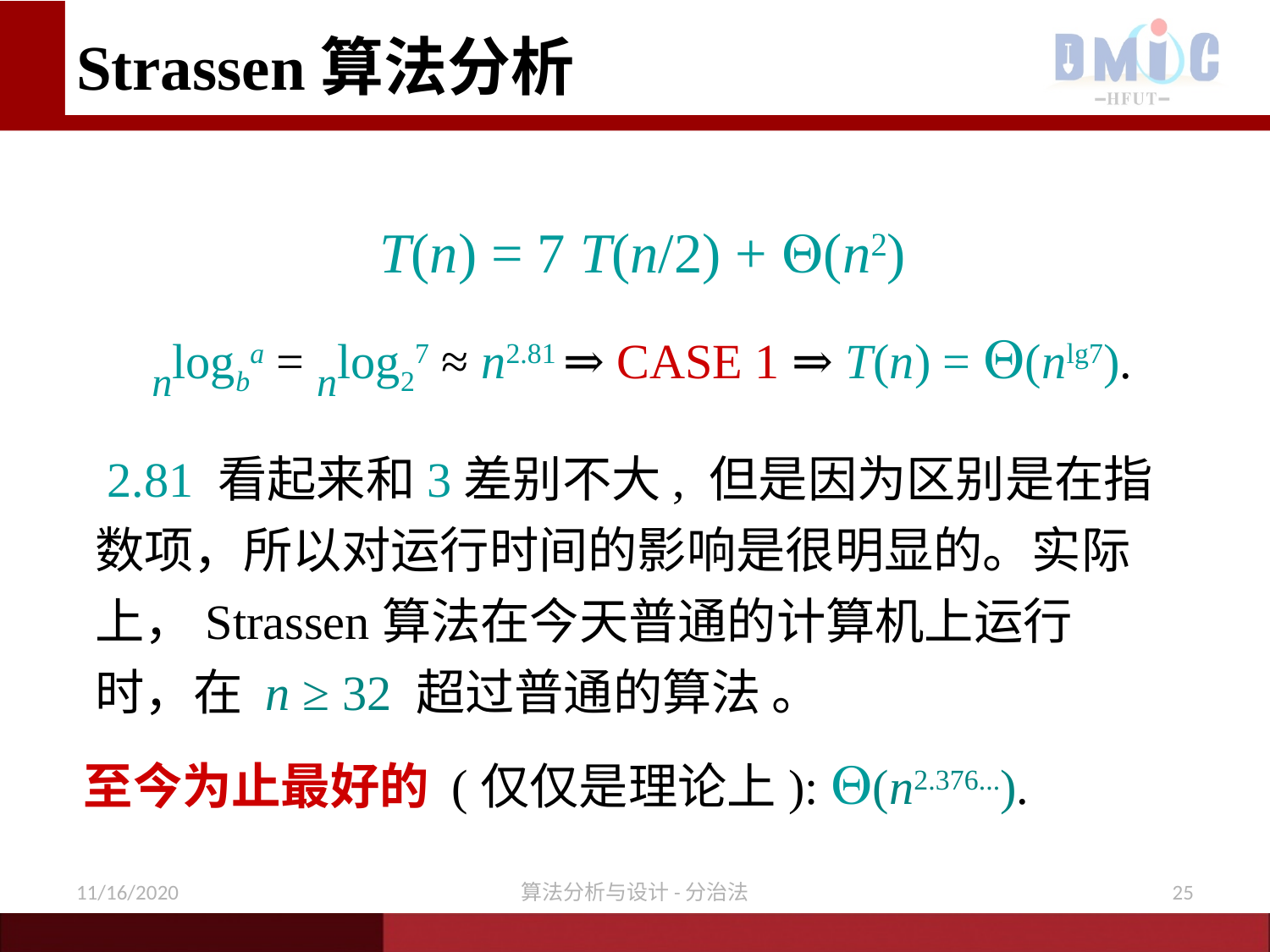

# Strassen算法分析
T(n) = 7 T(n/2) + Θ(n2)
nlogba = nlog27 ≈ n2.81 ⇒ CASE 1 ⇒ T(n) = Θ(nlg7).
 2.81 看起来和3差别不大, 但是因为区别是在指数项，所以对运行时间的影响是很明显的。实际上，Strassen算法在今天普通的计算机上运行时，在 n ≥ 32 超过普通的算法 。
 至今为止最好的 (仅仅是理论上): Θ(n2.376...).
11/16/2020
算法分析与设计-分治法
25